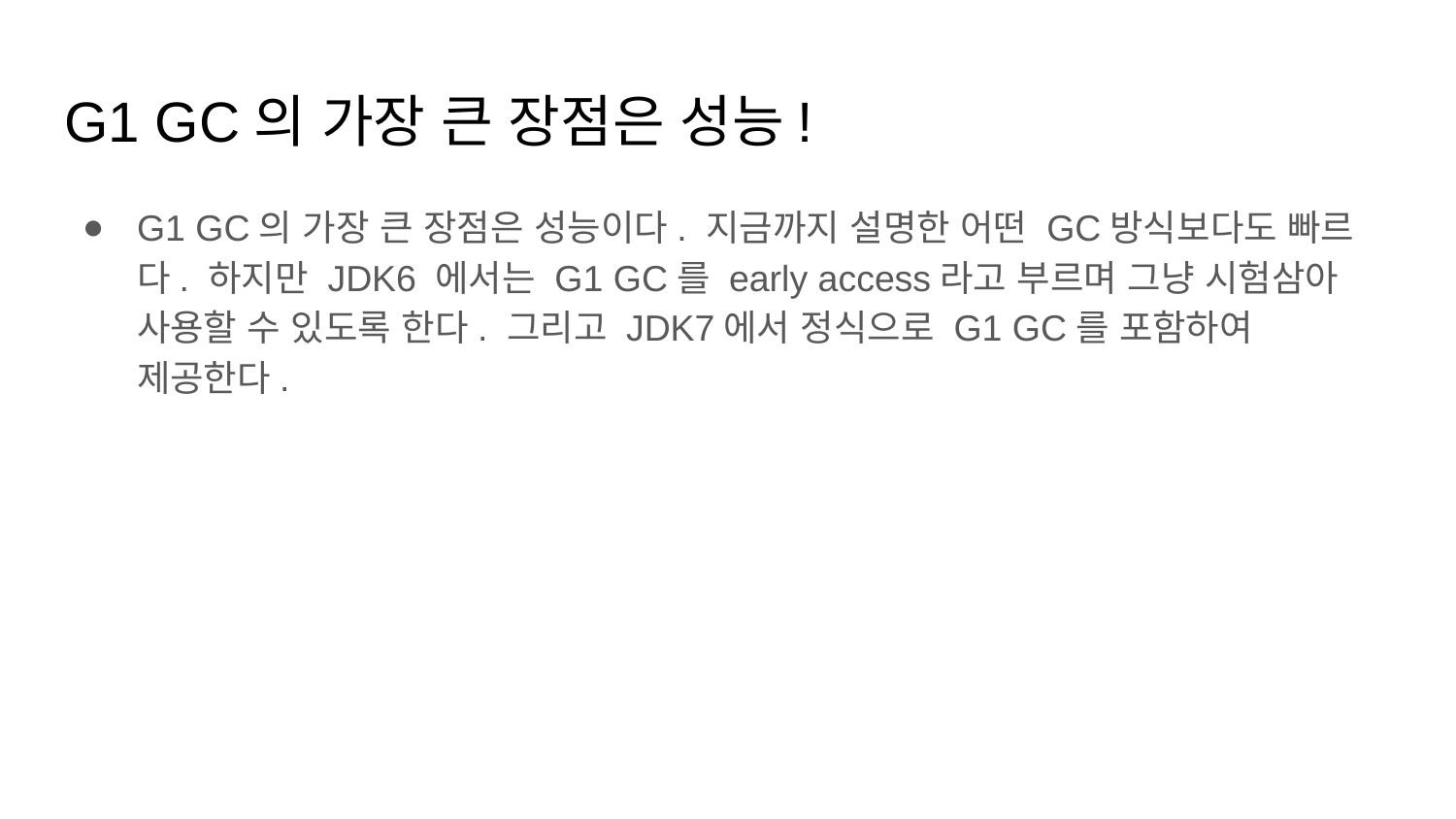

# G1 GC의 가장 큰 장점은 성능!
G1 GC의 가장 큰 장점은 성능이다. 지금까지 설명한 어떤 GC방식보다도 빠르다. 하지만 JDK6 에서는 G1 GC를 early access라고 부르며 그냥 시험삼아 사용할 수 있도록 한다. 그리고 JDK7에서 정식으로 G1 GC를 포함하여 제공한다.